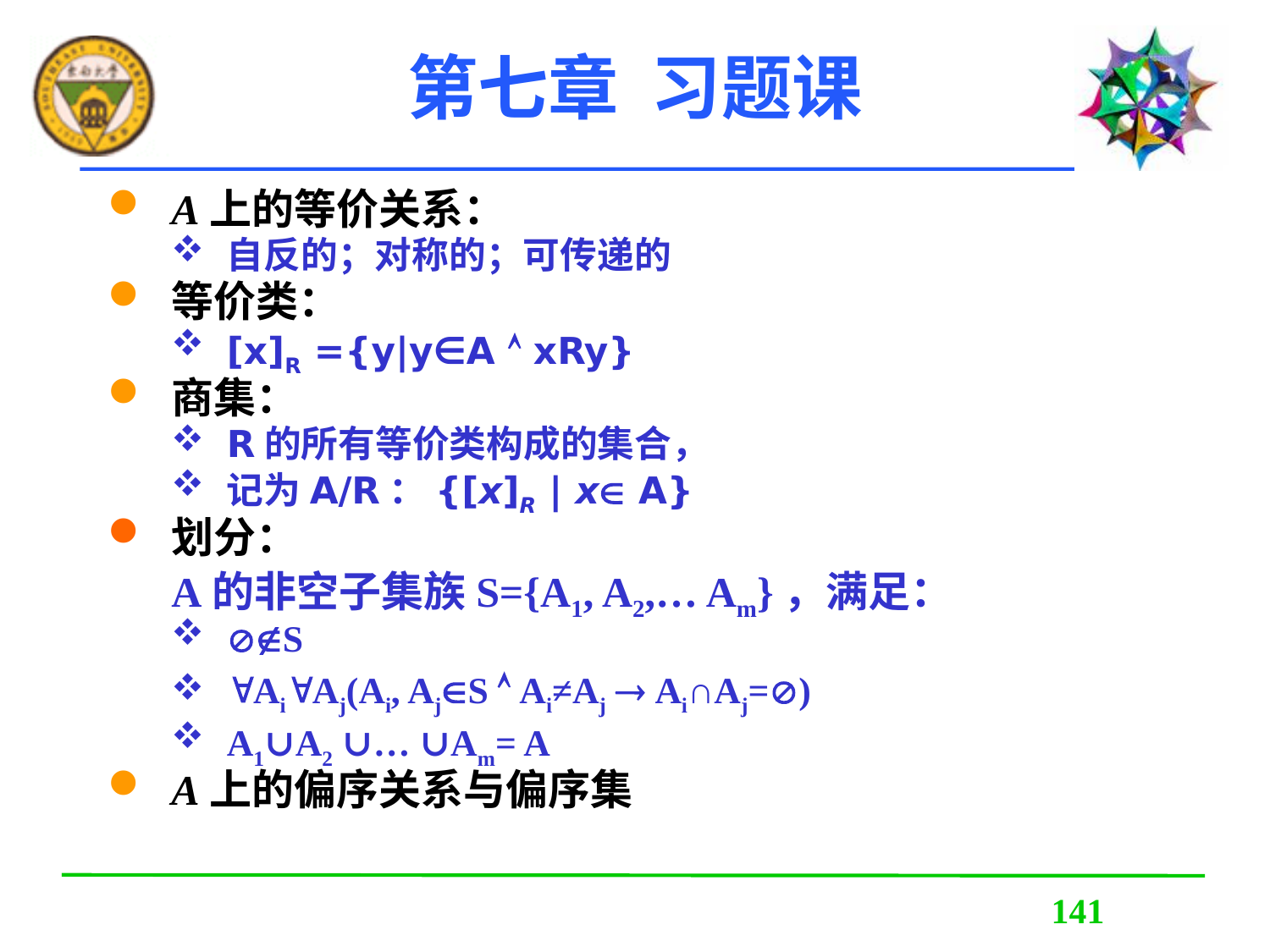

# 第七章  习题课
A上的等价关系：
自反的；对称的；可传递的
等价类：
[x]R ={y|y∈A ∧ xRy}
商集：
R的所有等价类构成的集合，
记为A/R：{[x]R | x∈ A}
划分：
      A的非空子集族S={A1, A2,… Am}，满足：
∅∉S
∀Ai∀Aj(Ai, Aj∈S ∧ Ai≠Aj → Ai∩Aj=∅)
A1∪A2 ∪… ∪Am= A
A上的偏序关系与偏序集